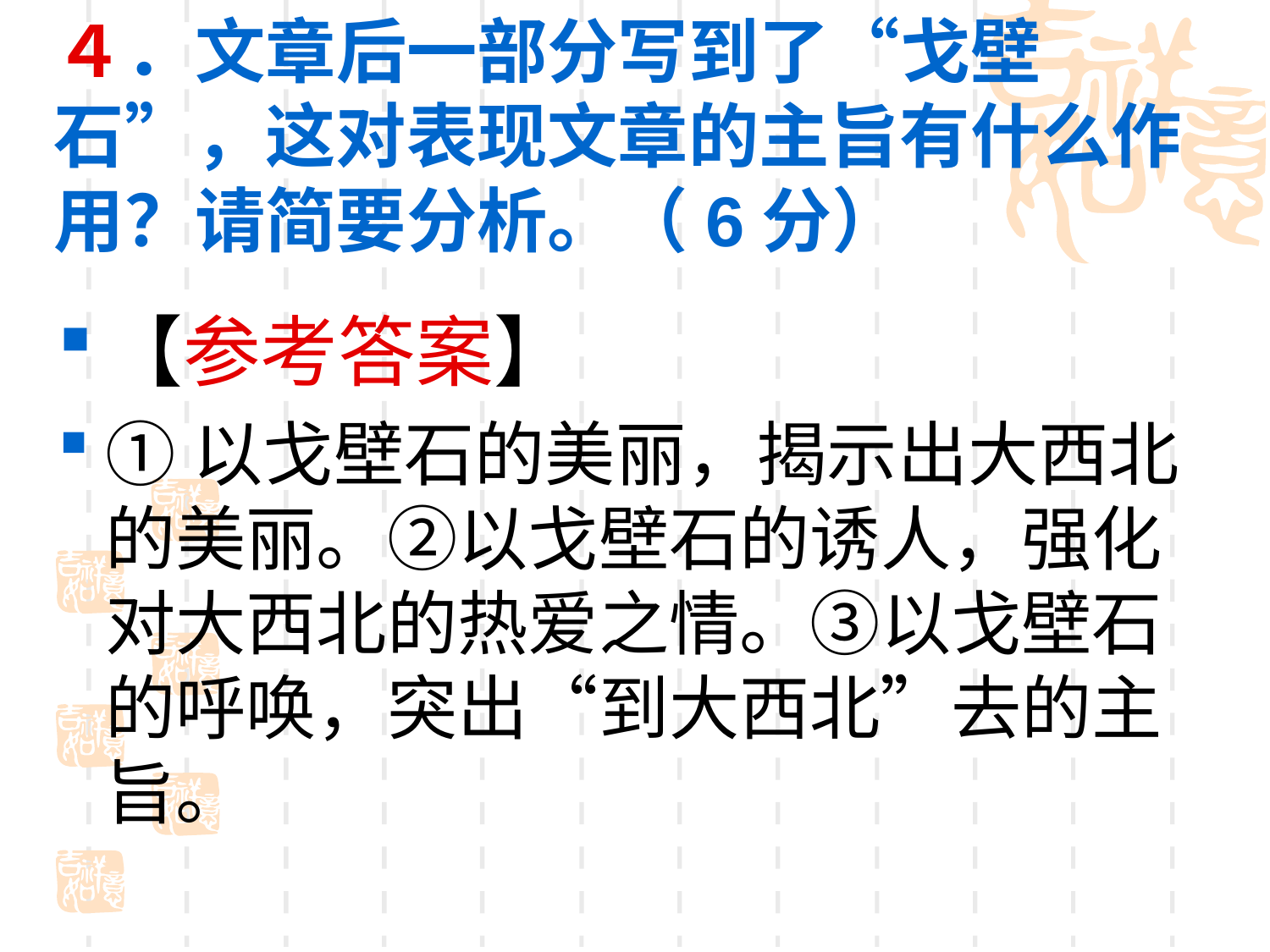

# ４．文章后一部分写到了“戈壁石”，这对表现文章的主旨有什么作用？请简要分析。（6分）
【参考答案】
①以戈壁石的美丽，揭示出大西北的美丽。②以戈壁石的诱人，强化对大西北的热爱之情。③以戈壁石的呼唤，突出“到大西北”去的主旨。